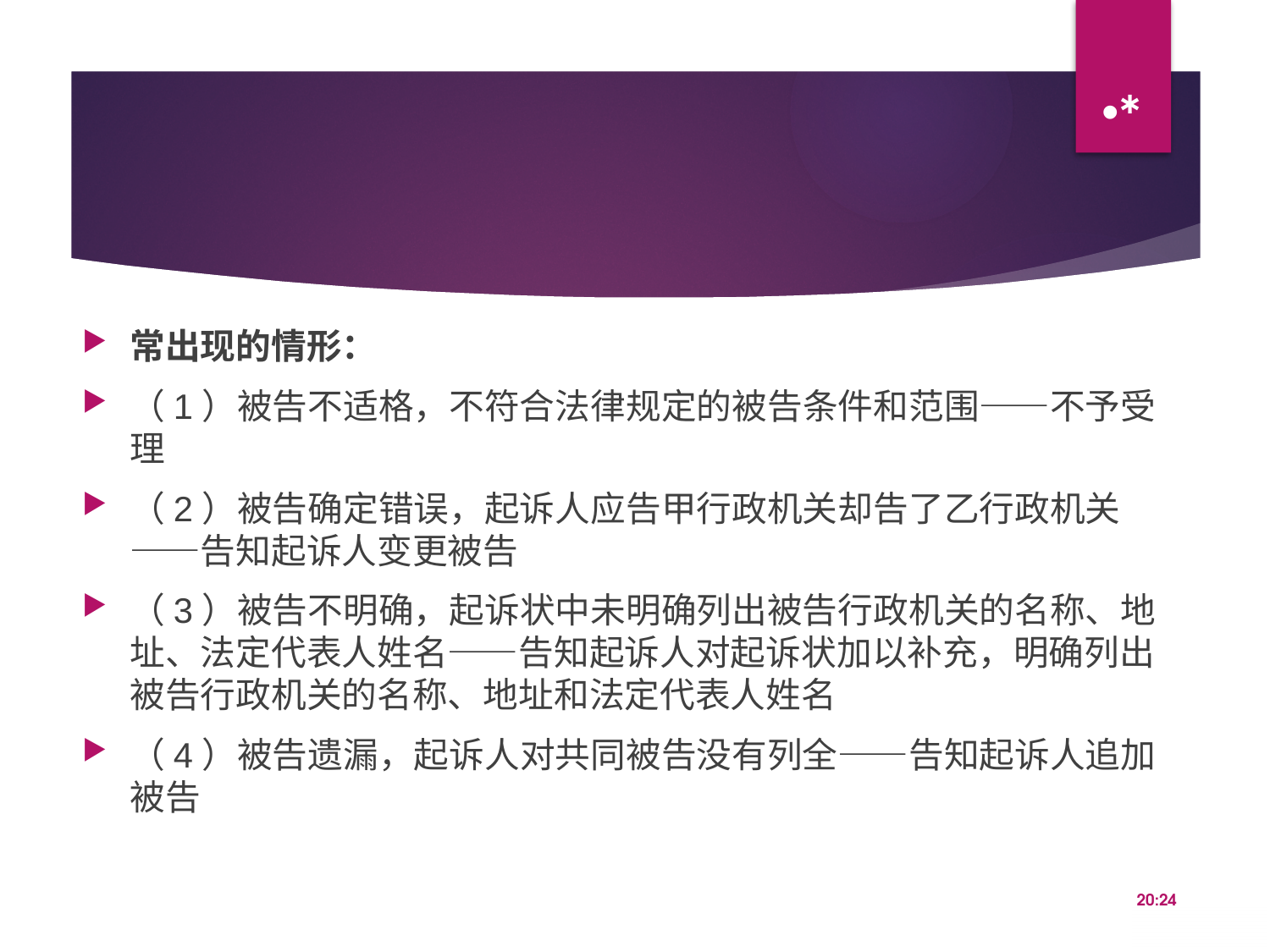

*
#
常出现的情形：
（1）被告不适格，不符合法律规定的被告条件和范围——不予受理
（2）被告确定错误，起诉人应告甲行政机关却告了乙行政机关——告知起诉人变更被告
（3）被告不明确，起诉状中未明确列出被告行政机关的名称、地址、法定代表人姓名——告知起诉人对起诉状加以补充，明确列出被告行政机关的名称、地址和法定代表人姓名
（4）被告遗漏，起诉人对共同被告没有列全——告知起诉人追加被告

20:24